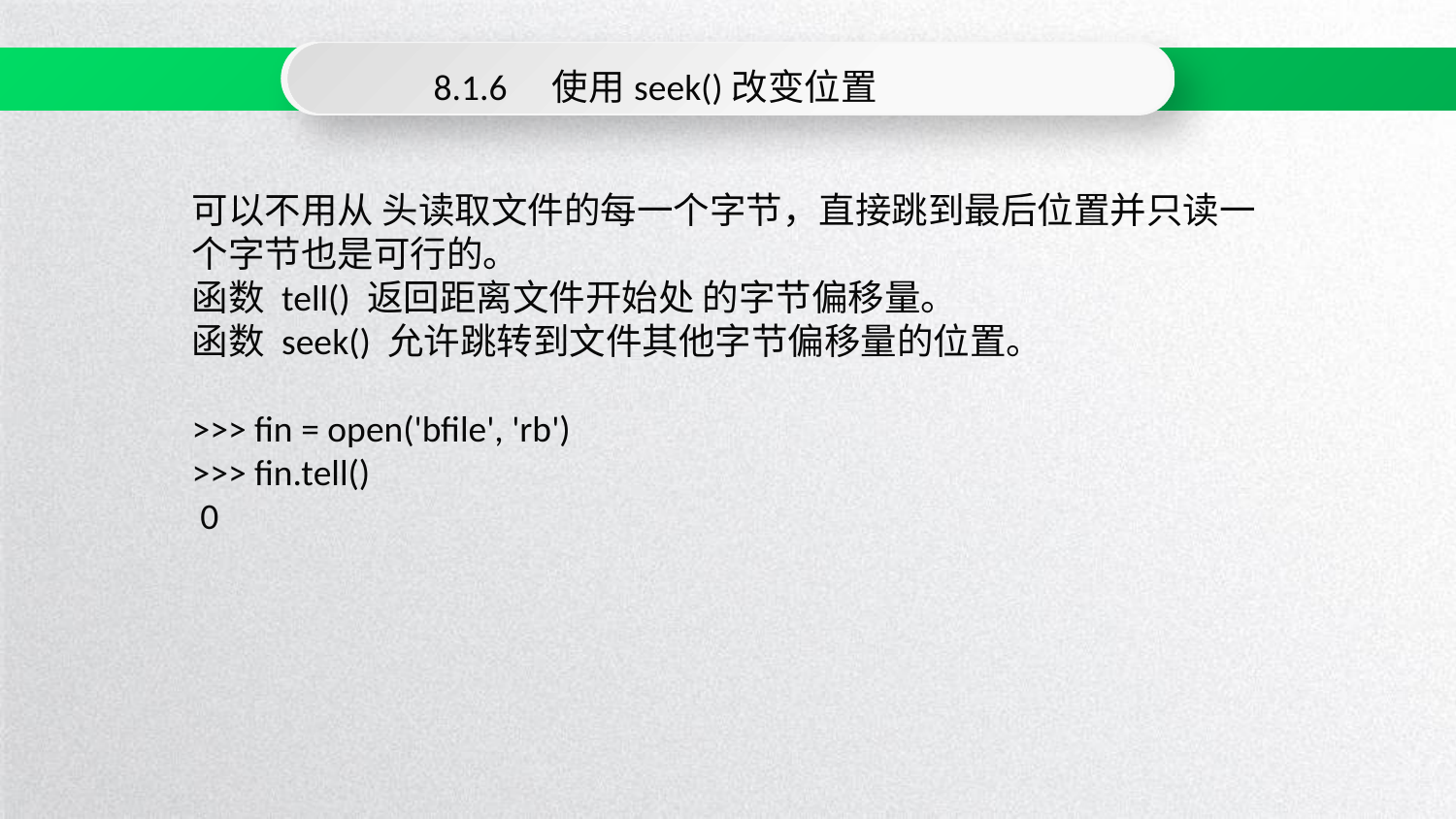

8.1.6　使用seek()改变位置
可以不用从 头读取文件的每一个字节，直接跳到最后位置并只读一个字节也是可行的。
函数 tell() 返回距离文件开始处 的字节偏移量。
函数 seek() 允许跳转到文件其他字节偏移量的位置。

>>> fin = open('bfile', 'rb')
>>> fin.tell()
 0